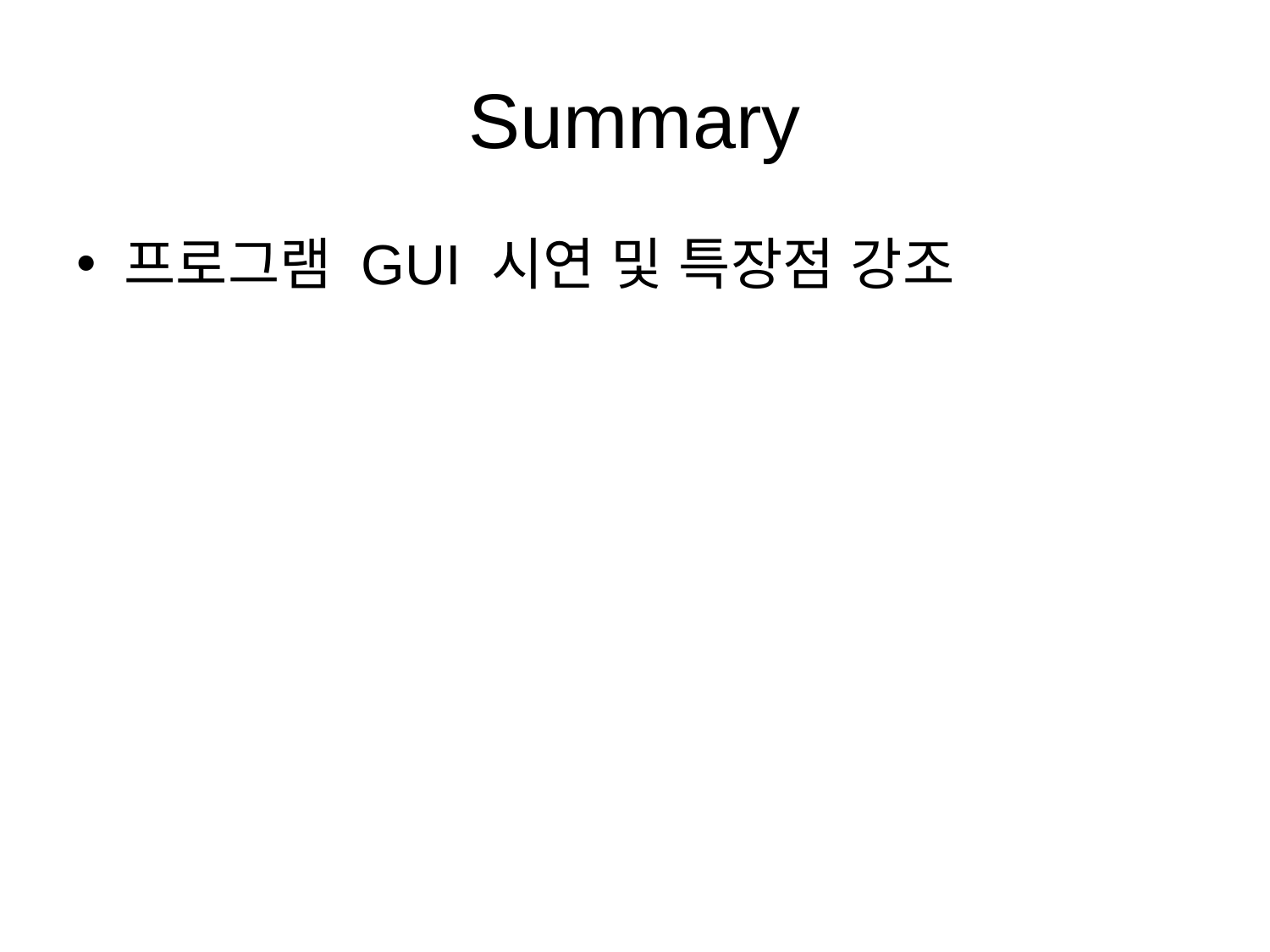

# Summary
프로그램 GUI 시연 및 특장점 강조